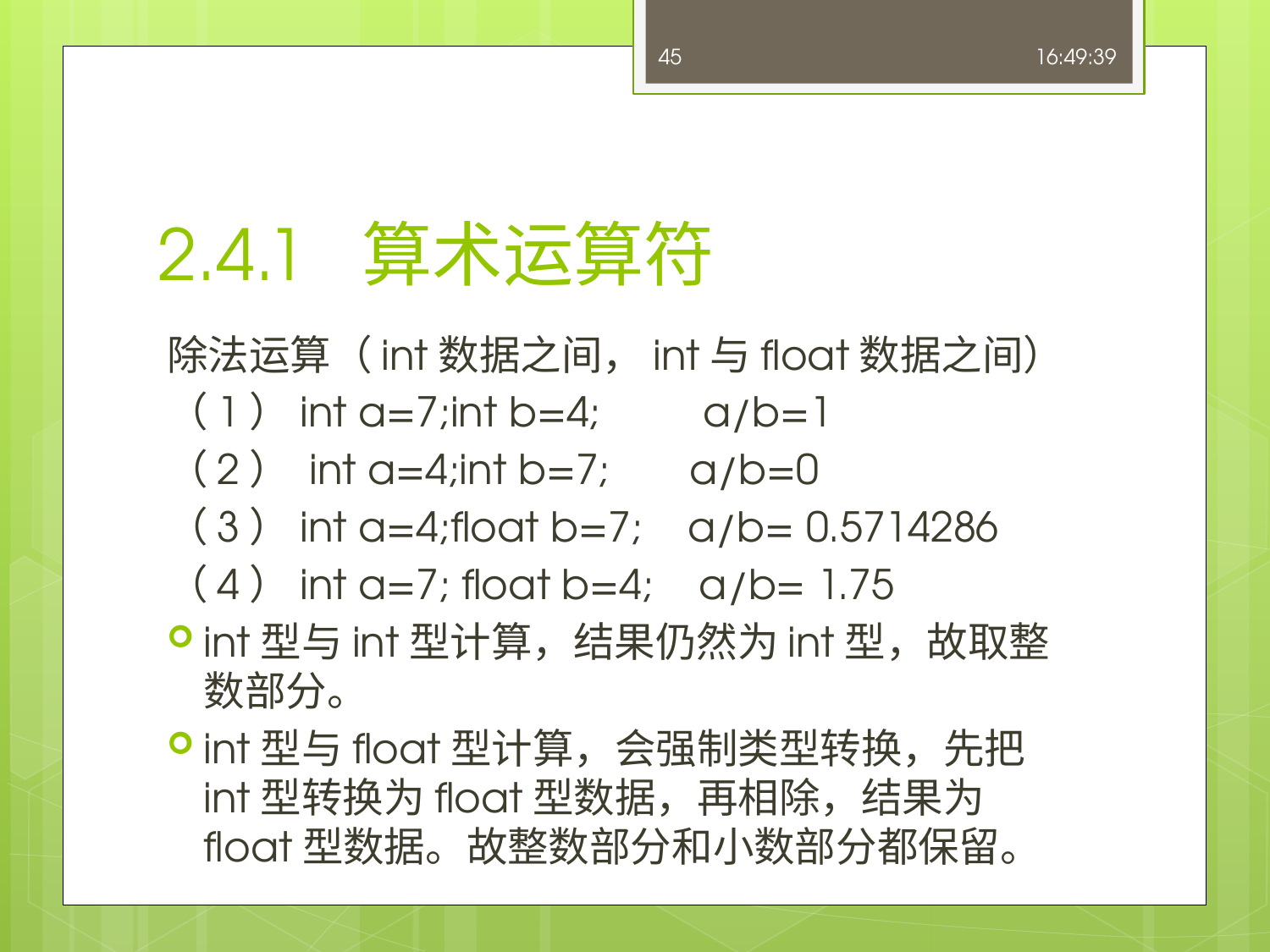

45
16:49:39
# 2.4.1  算术运算符
除法运算（int数据之间，int与float数据之间）
（1）int a=7;int b=4;         a/b=1
（2） int a=4;int b=7;       a/b=0
（3）int a=4;float b=7;    a/b= 0.5714286
（4）int a=7; float b=4;    a/b= 1.75
int型与int型计算，结果仍然为int型，故取整数部分。
int型与float型计算，会强制类型转换，先把int型转换为float型数据，再相除，结果为float型数据。故整数部分和小数部分都保留。